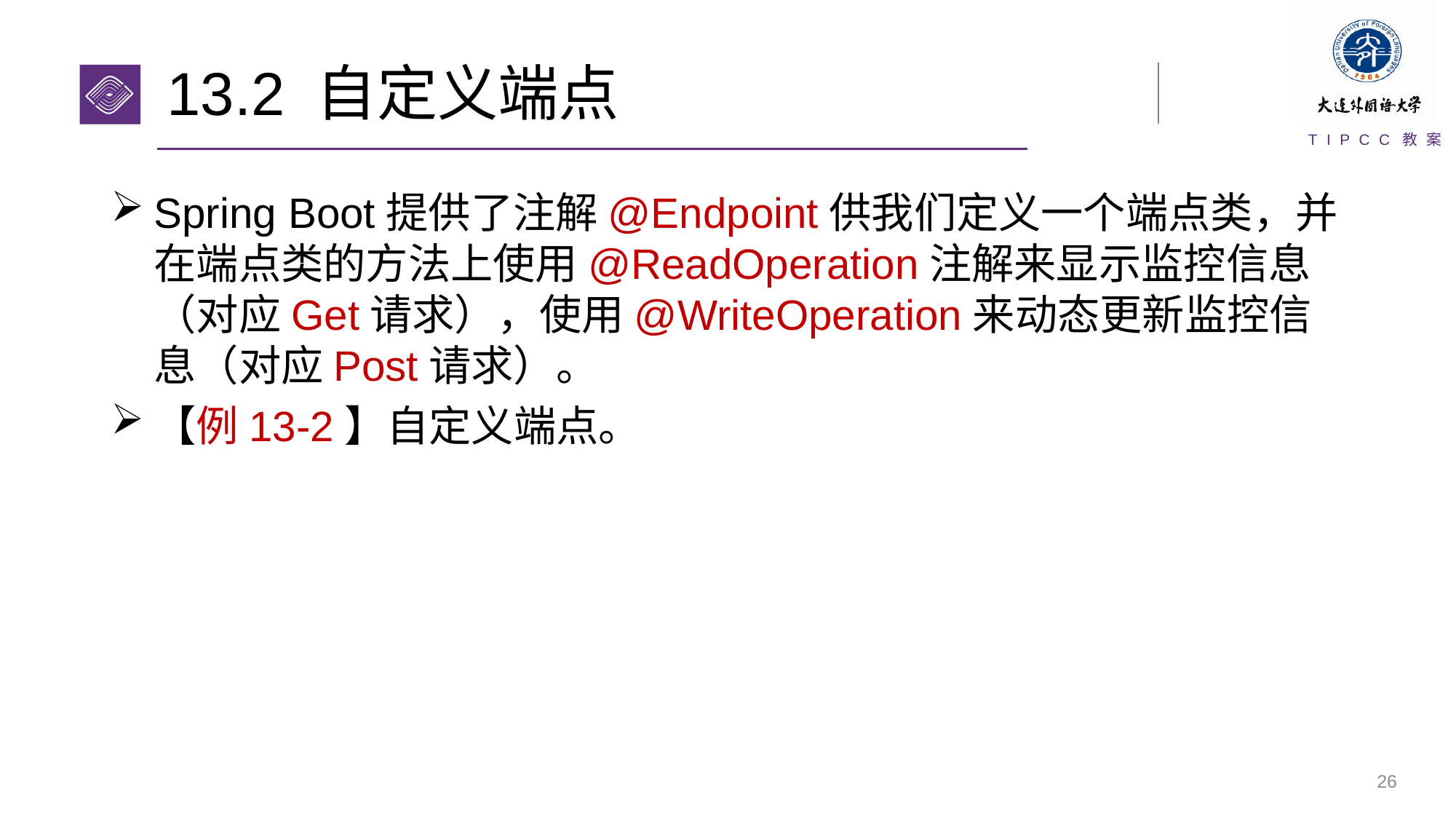

# 13.2 自定义端点
Spring Boot提供了注解@Endpoint供我们定义一个端点类，并在端点类的方法上使用@ReadOperation注解来显示监控信息（对应Get请求），使用@WriteOperation来动态更新监控信息（对应Post请求）。
【例13-2】自定义端点。
26